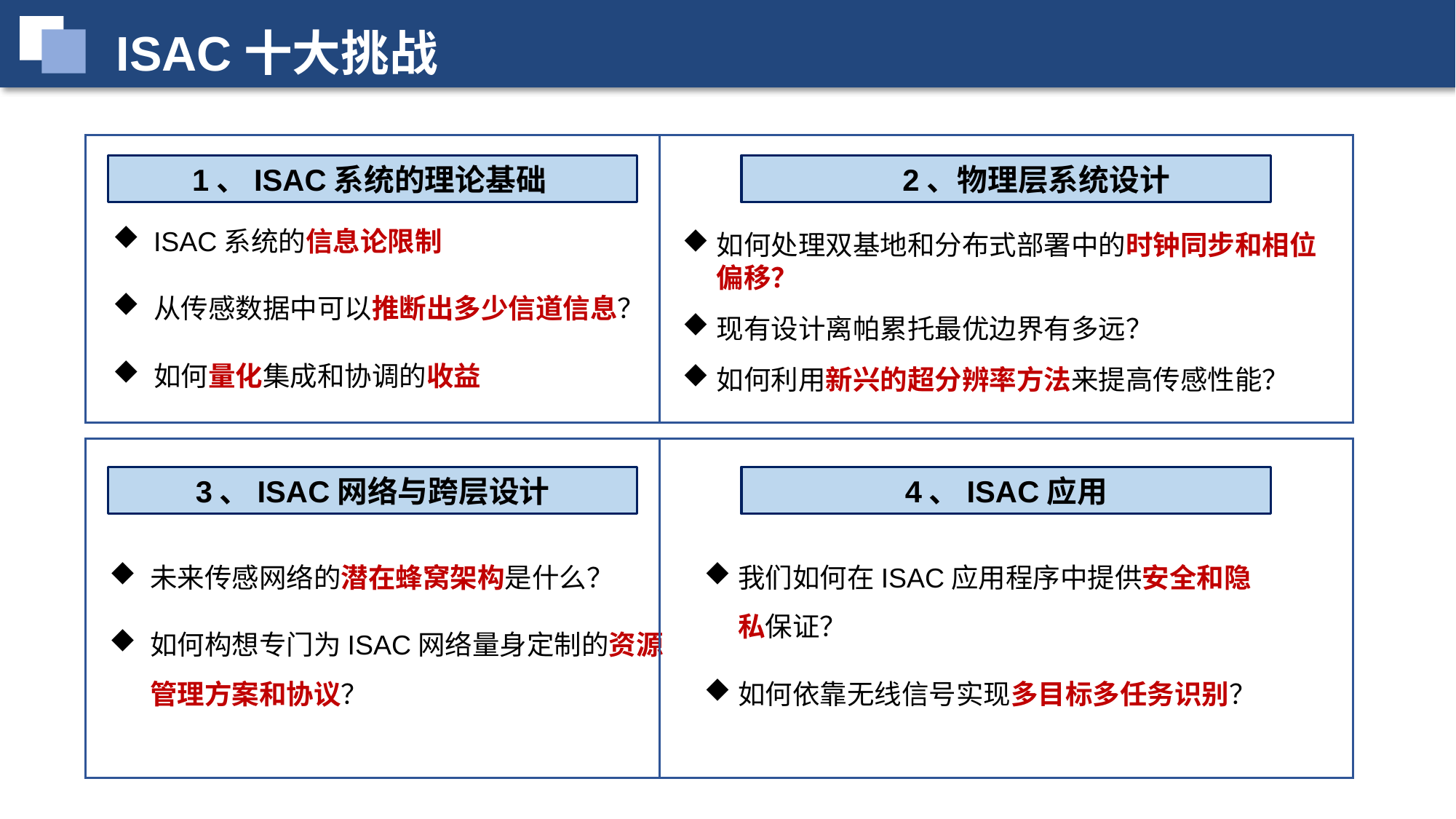

ISAC十大挑战

1、ISAC系统的理论基础
        2、物理层系统设计
ISAC系统的信息论限制
从传感数据中可以推断出多少信道信息？
如何量化集成和协调的收益
如何处理双基地和分布式部署中的时钟同步和相位偏移？
现有设计离帕累托最优边界有多远？
如何利用新兴的超分辨率方法来提高传感性能？

3、ISAC网络与跨层设计
4、ISAC应用
未来传感网络的潜在蜂窝架构是什么？
如何构想专门为ISAC网络量身定制的资源管理方案和协议？
我们如何在ISAC应用程序中提供安全和隐私保证？
如何依靠无线信号实现多目标多任务识别？